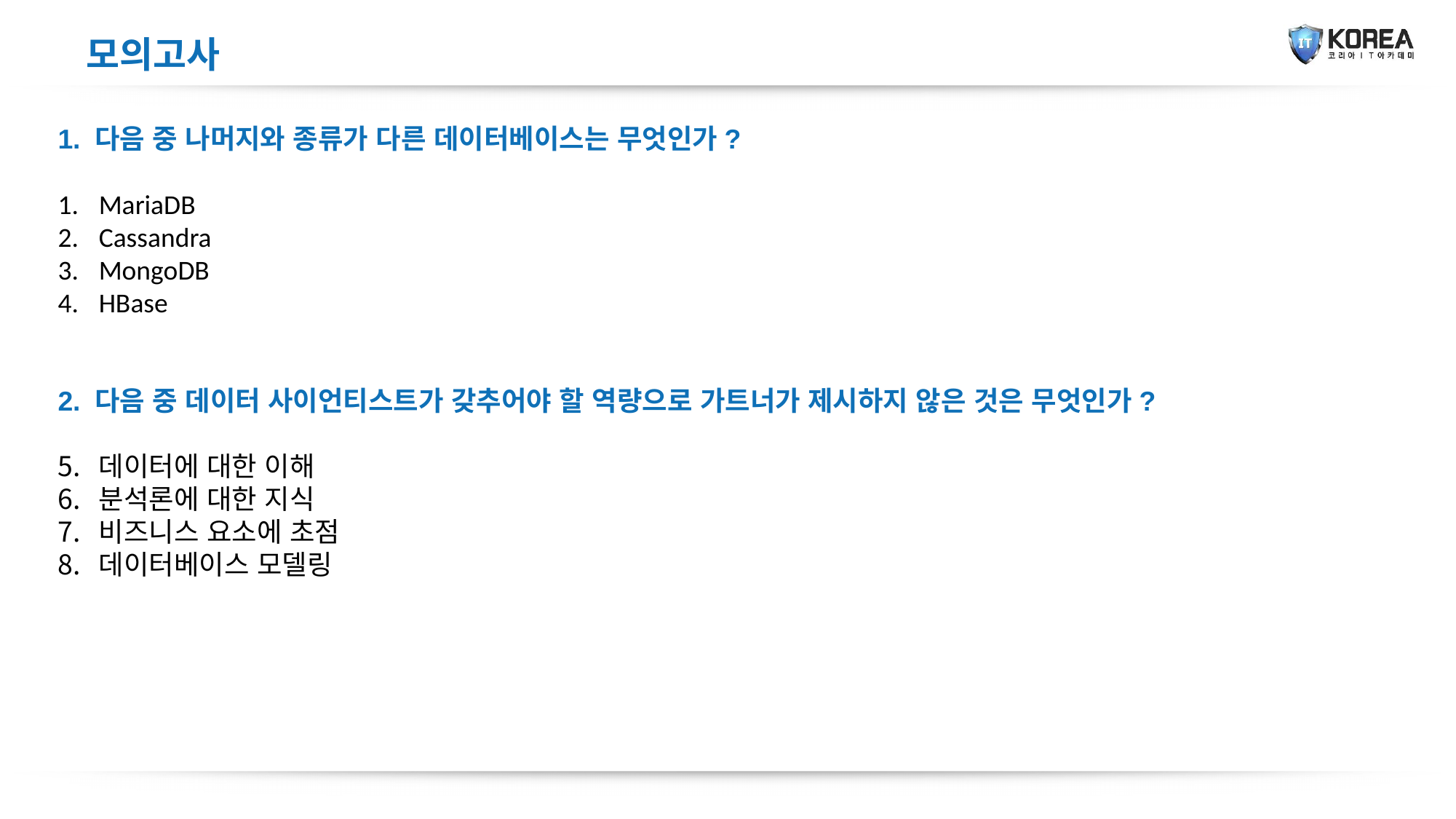

모의고사
1. 다음 중 나머지와 종류가 다른 데이터베이스는 무엇인가?

MariaDB
Cassandra
MongoDB
HBase

2. 다음 중 데이터 사이언티스트가 갖추어야 할 역량으로 가트너가 제시하지 않은 것은 무엇인가?

데이터에 대한 이해
분석론에 대한 지식
비즈니스 요소에 초점
데이터베이스 모델링